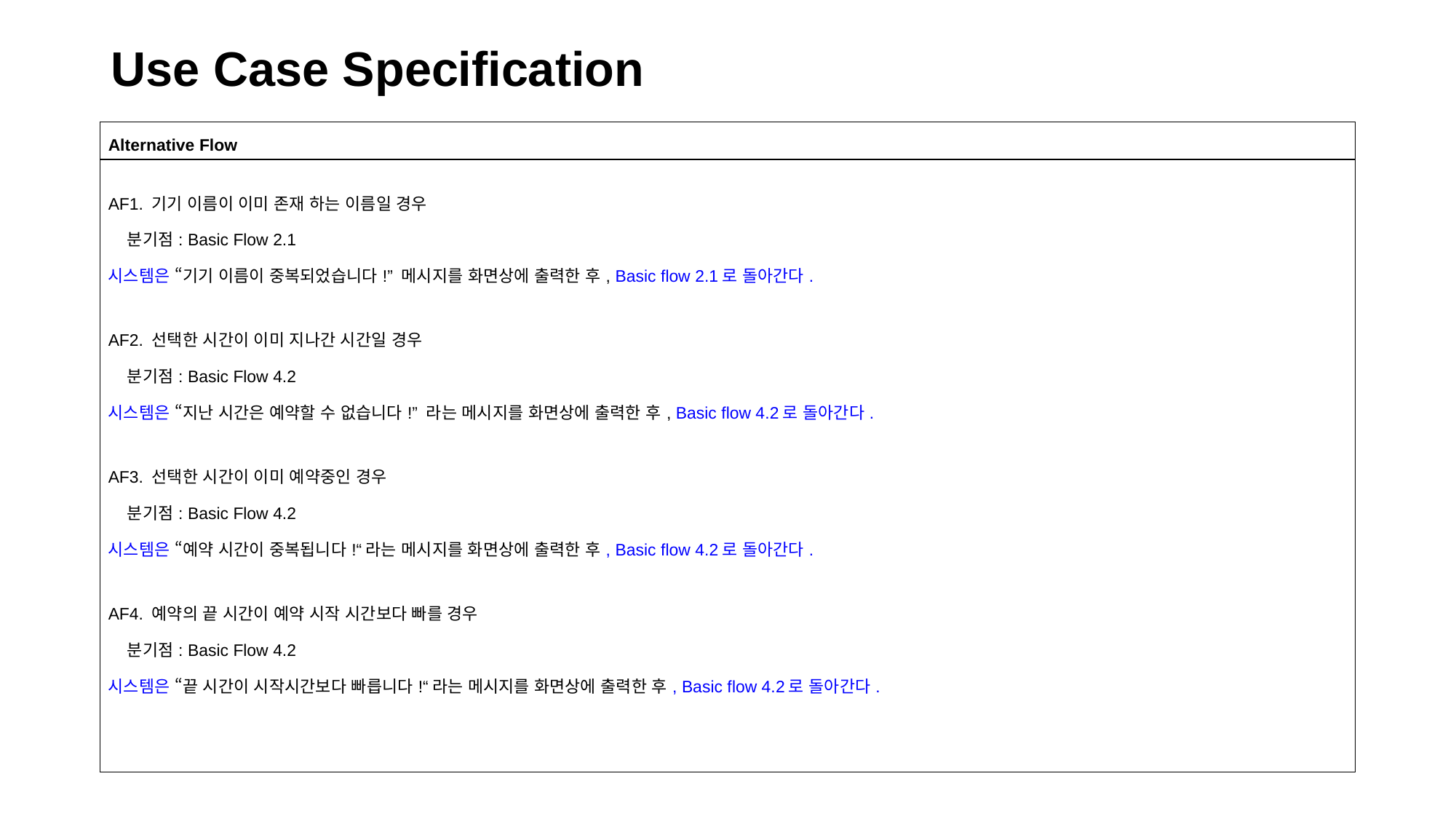

# Use Case Specification
| Alternative Flow |
| --- |
| AF1. 기기 이름이 이미 존재 하는 이름일 경우 분기점: Basic Flow 2.1 시스템은 “기기 이름이 중복되었습니다!” 메시지를 화면상에 출력한 후, Basic flow 2.1로 돌아간다. AF2. 선택한 시간이 이미 지나간 시간일 경우 분기점: Basic Flow 4.2 시스템은 “지난 시간은 예약할 수 없습니다!” 라는 메시지를 화면상에 출력한 후, Basic flow 4.2로 돌아간다. AF3. 선택한 시간이 이미 예약중인 경우 분기점: Basic Flow 4.2 시스템은 “예약 시간이 중복됩니다!“라는 메시지를 화면상에 출력한 후, Basic flow 4.2로 돌아간다. AF4. 예약의 끝 시간이 예약 시작 시간보다 빠를 경우 분기점: Basic Flow 4.2 시스템은 “끝 시간이 시작시간보다 빠릅니다!“라는 메시지를 화면상에 출력한 후, Basic flow 4.2로 돌아간다. |